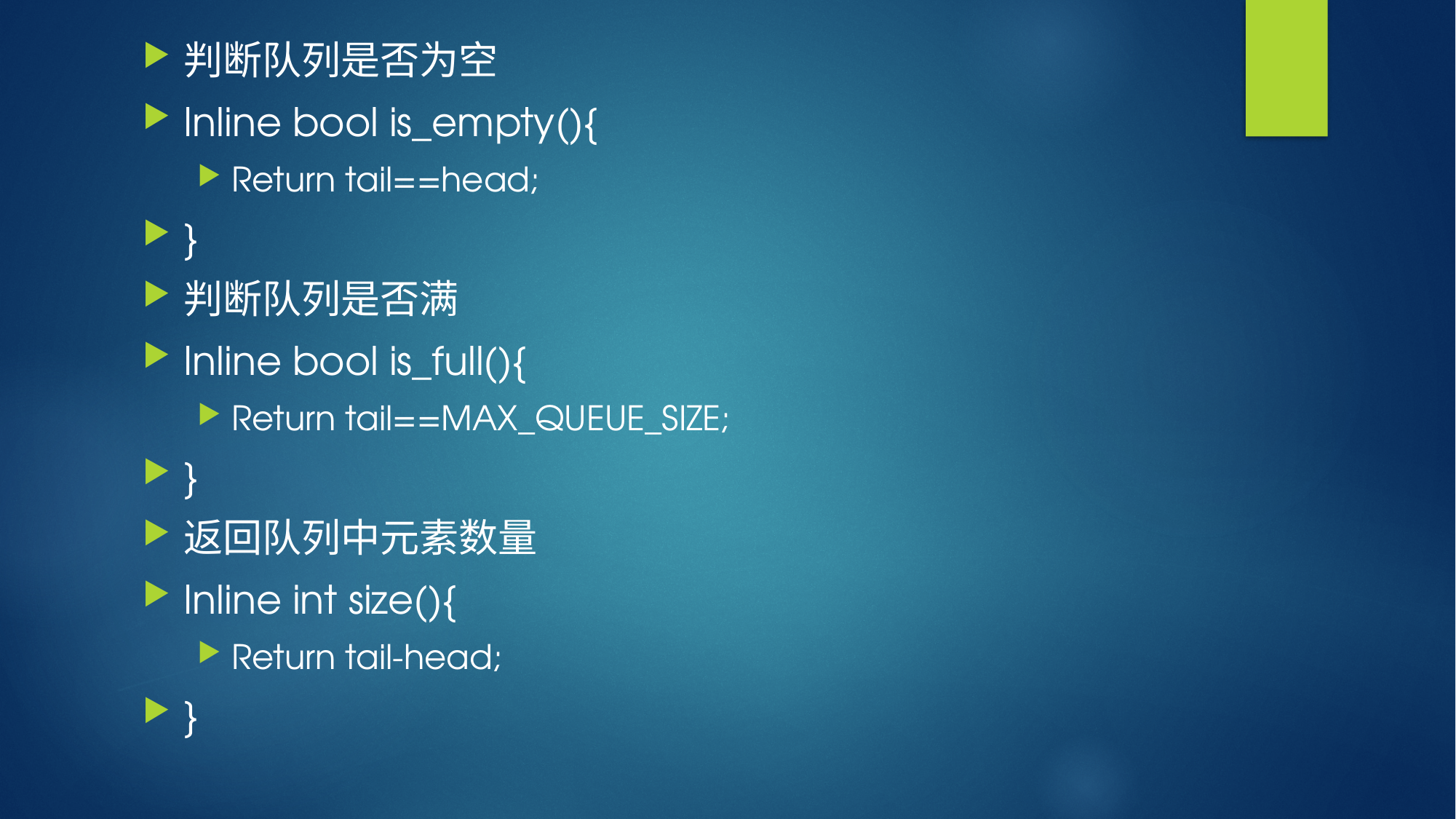

判断队列是否为空
Inline bool is_empty(){
Return tail==head;
}
判断队列是否满
Inline bool is_full(){
Return tail==MAX_QUEUE_SIZE;
}
返回队列中元素数量
Inline int size(){
Return tail-head;
}